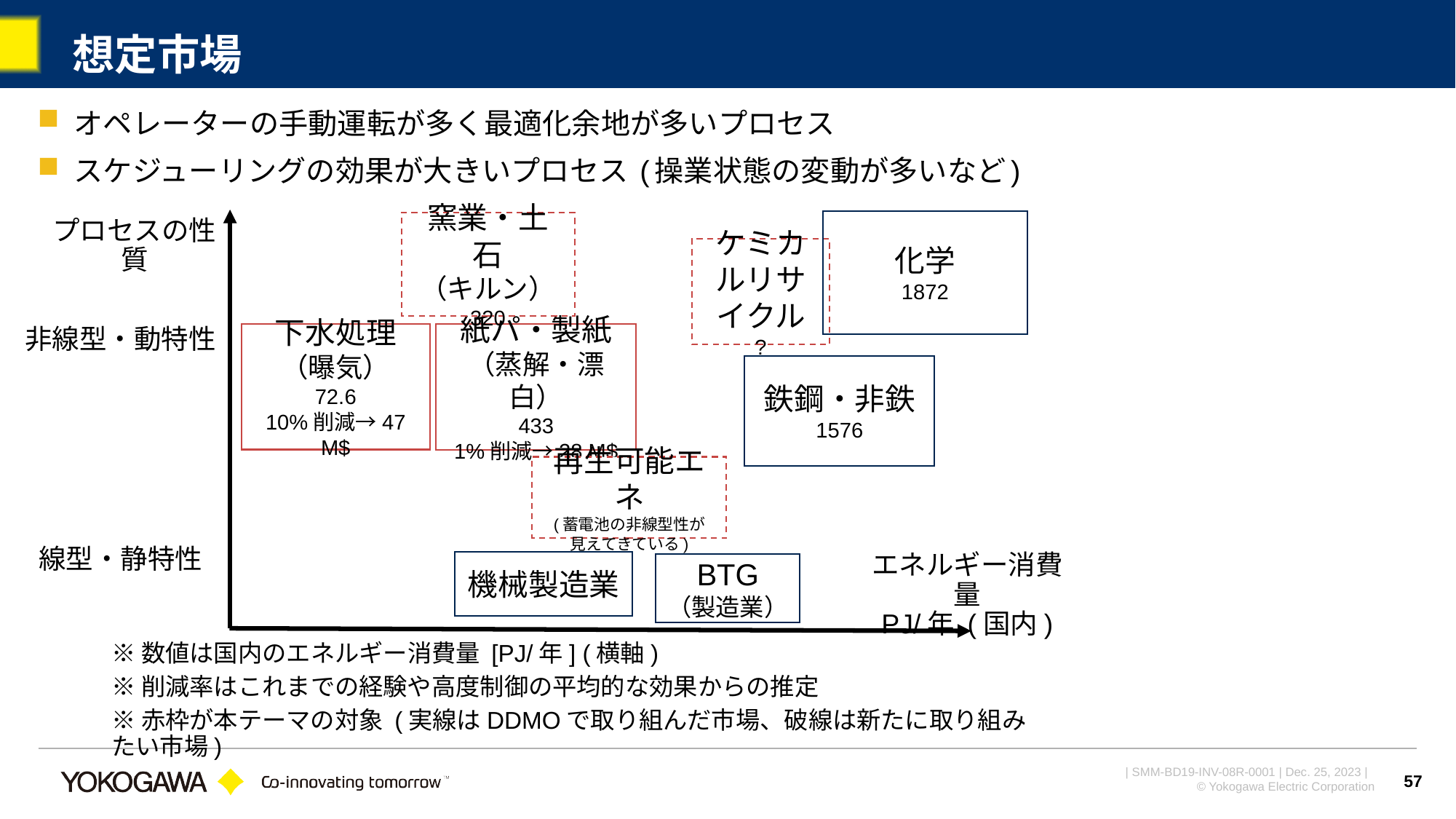

# 想定市場
オペレーターの手動運転が多く最適化余地が多いプロセス
スケジューリングの効果が大きいプロセス (操業状態の変動が多いなど)
化学
1872
窯業・土石
（キルン）
320
プロセスの性質
ケミカルリサイクル
?
非線型・動特性
下水処理
（曝気）
72.6
10%削減→47 M$
紙パ・製紙
（蒸解・漂白）
433
1%削減→28 M$
鉄鋼・非鉄
1576
再生可能エネ
(蓄電池の非線型性が
見えてきている)
線型・静特性
機械製造業
エネルギー消費量
PJ/年 (国内)
BTG
（製造業）
※数値は国内のエネルギー消費量 [PJ/年] (横軸)
※削減率はこれまでの経験や高度制御の平均的な効果からの推定
※赤枠が本テーマの対象 (実線はDDMOで取り組んだ市場、破線は新たに取り組みたい市場)
57